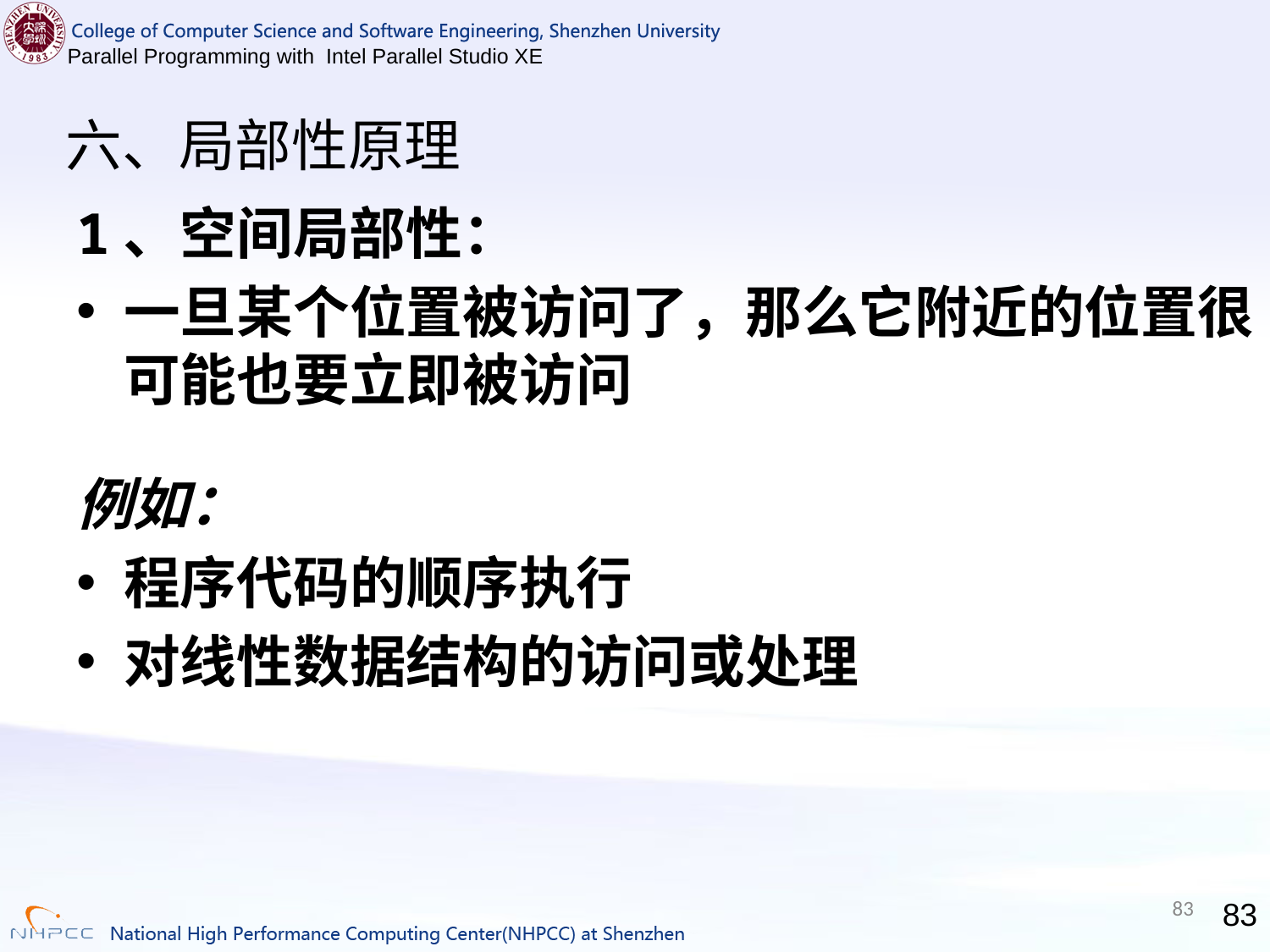

# 六、局部性原理
1、空间局部性：
一旦某个位置被访问了，那么它附近的位置很可能也要立即被访问
例如：
程序代码的顺序执行
对线性数据结构的访问或处理
83
83